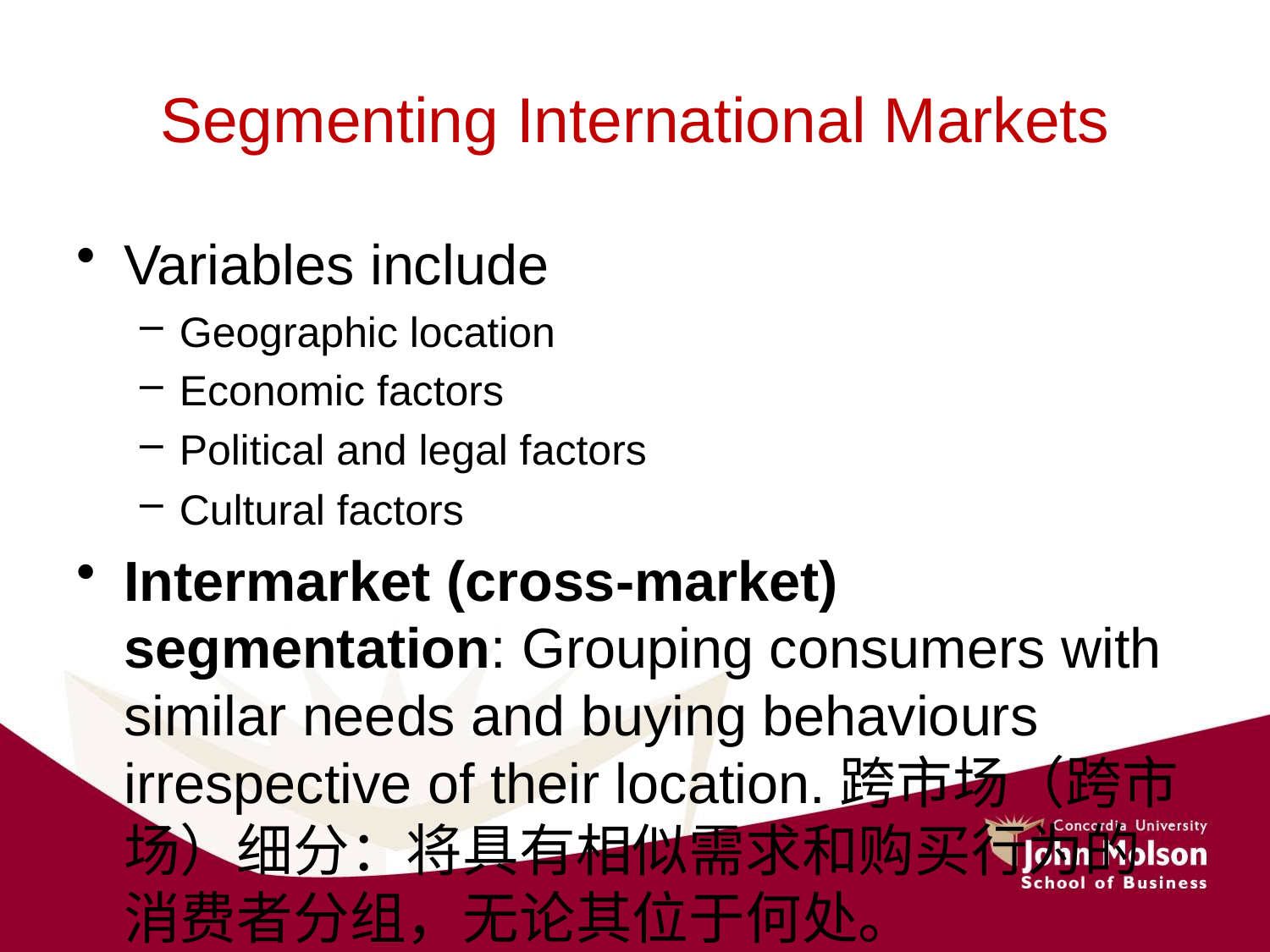

# Segmenting International Markets
Variables include
Geographic location
Economic factors
Political and legal factors
Cultural factors
Intermarket (cross-market) segmentation: Grouping consumers with similar needs and buying behaviours irrespective of their location.跨市场（跨市场）细分：将具有相似需求和购买行为的消费者分组，无论其位于何处。